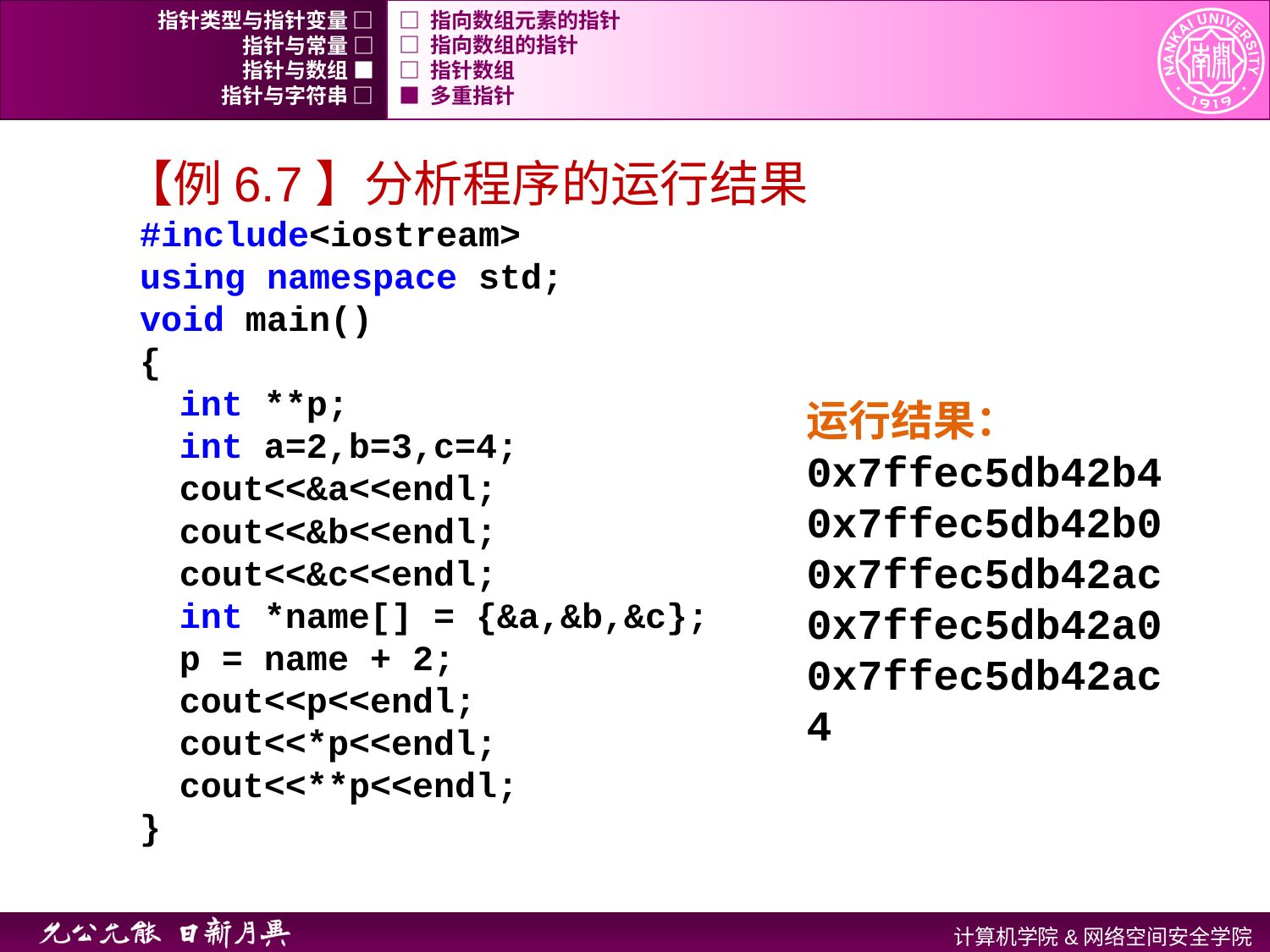

指针类型与指针变量 □
□ 指向数组元素的指针
指针与常量 □
□ 指向数组的指针
指针与数组 ■
□ 指针数组
指针与字符串 □
■ 多重指针
【例6.7】分析程序的运行结果
#include<iostream>
using namespace std;
void main()
{
	int **p;
	int a=2,b=3,c=4;
	cout<<&a<<endl;
	cout<<&b<<endl;
	cout<<&c<<endl;
	int *name[] = {&a,&b,&c};
	p = name + 2;
	cout<<p<<endl;
	cout<<*p<<endl;
	cout<<**p<<endl;
}

运行结果：
0x7ffec5db42b4
0x7ffec5db42b0
0x7ffec5db42ac
0x7ffec5db42a0
0x7ffec5db42ac4